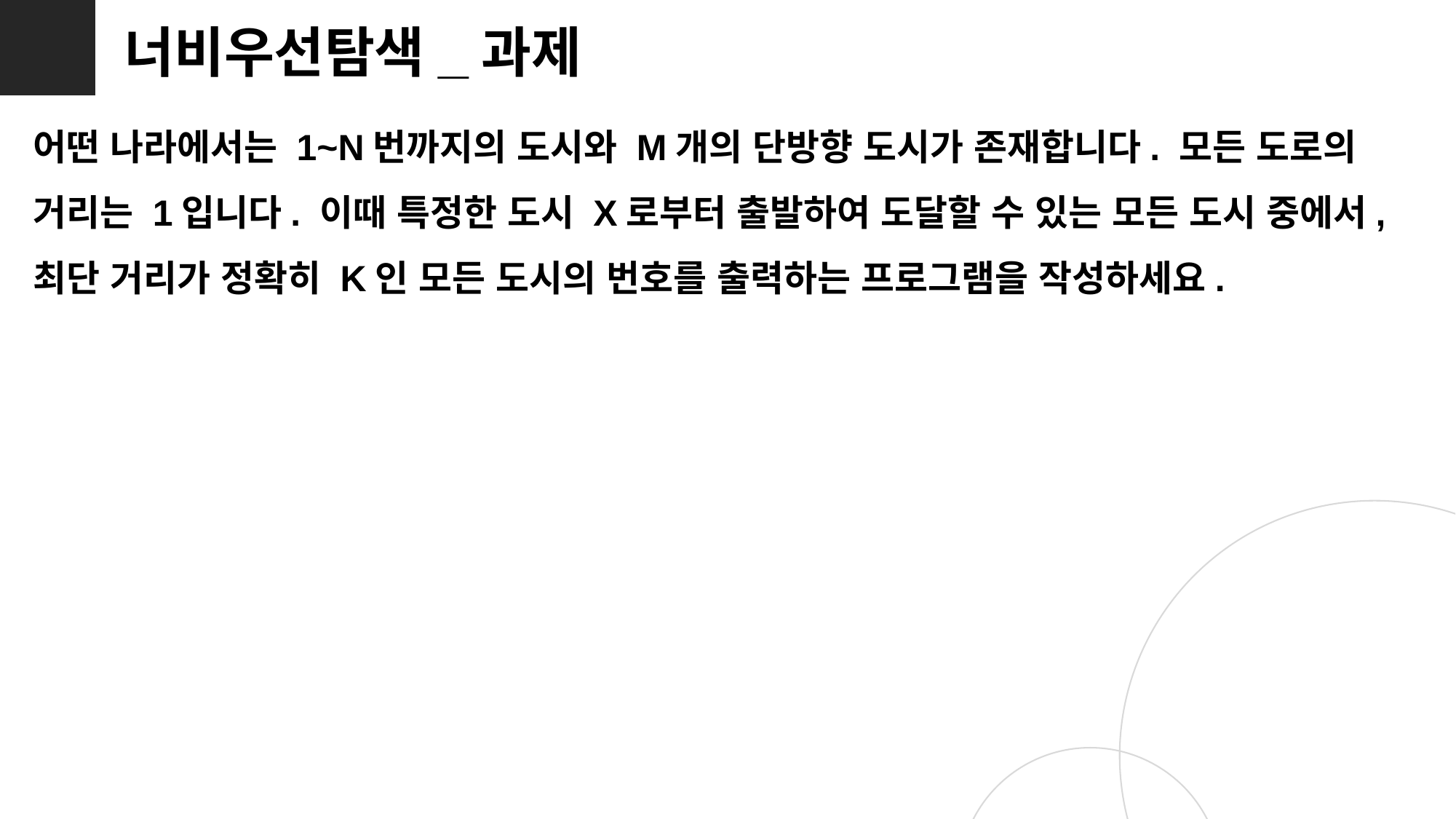

너비우선탐색_과제
어떤 나라에서는 1~N번까지의 도시와 M개의 단방향 도시가 존재합니다. 모든 도로의 거리는 1입니다. 이때 특정한 도시 X로부터 출발하여 도달할 수 있는 모든 도시 중에서, 최단 거리가 정확히 K인 모든 도시의 번호를 출력하는 프로그램을 작성하세요.